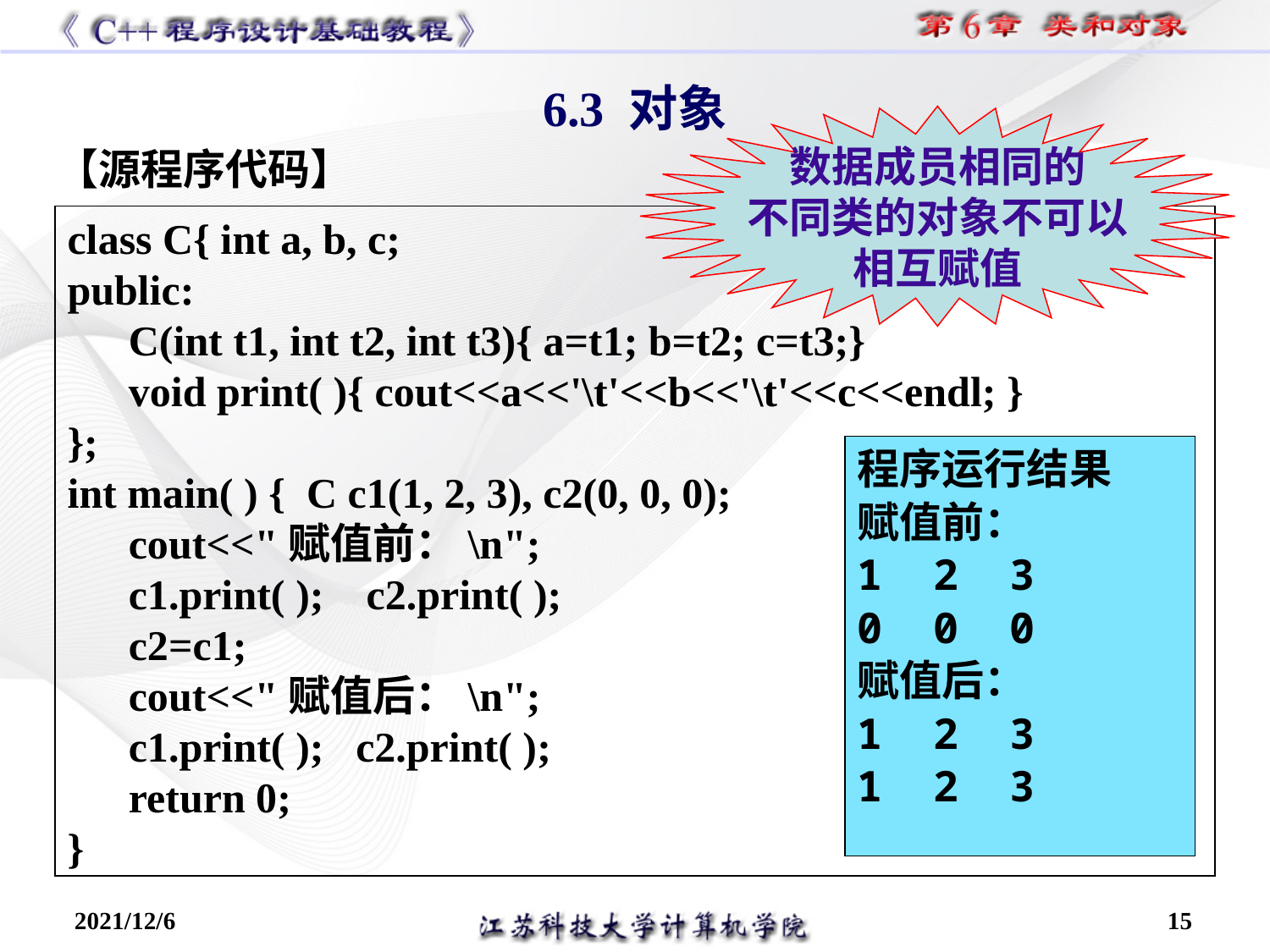

6.3 对象
数据成员相同的
不同类的对象不可以
相互赋值
【源程序代码】
class C{ int a, b, c;
public:
C(int t1, int t2, int t3){ a=t1; b=t2; c=t3;}
void print( ){ cout<<a<<'\t'<<b<<'\t'<<c<<endl; }
};
int main( ) {  C c1(1, 2, 3), c2(0, 0, 0);
cout<<"赋值前：\n";
c1.print( );    c2.print( );
c2=c1;
cout<<"赋值后：\n";
c1.print( );   c2.print( );
return 0;
}
程序运行结果
赋值前：
1  2  3
0  0  0
赋值后：
1  2  3
1  2  3